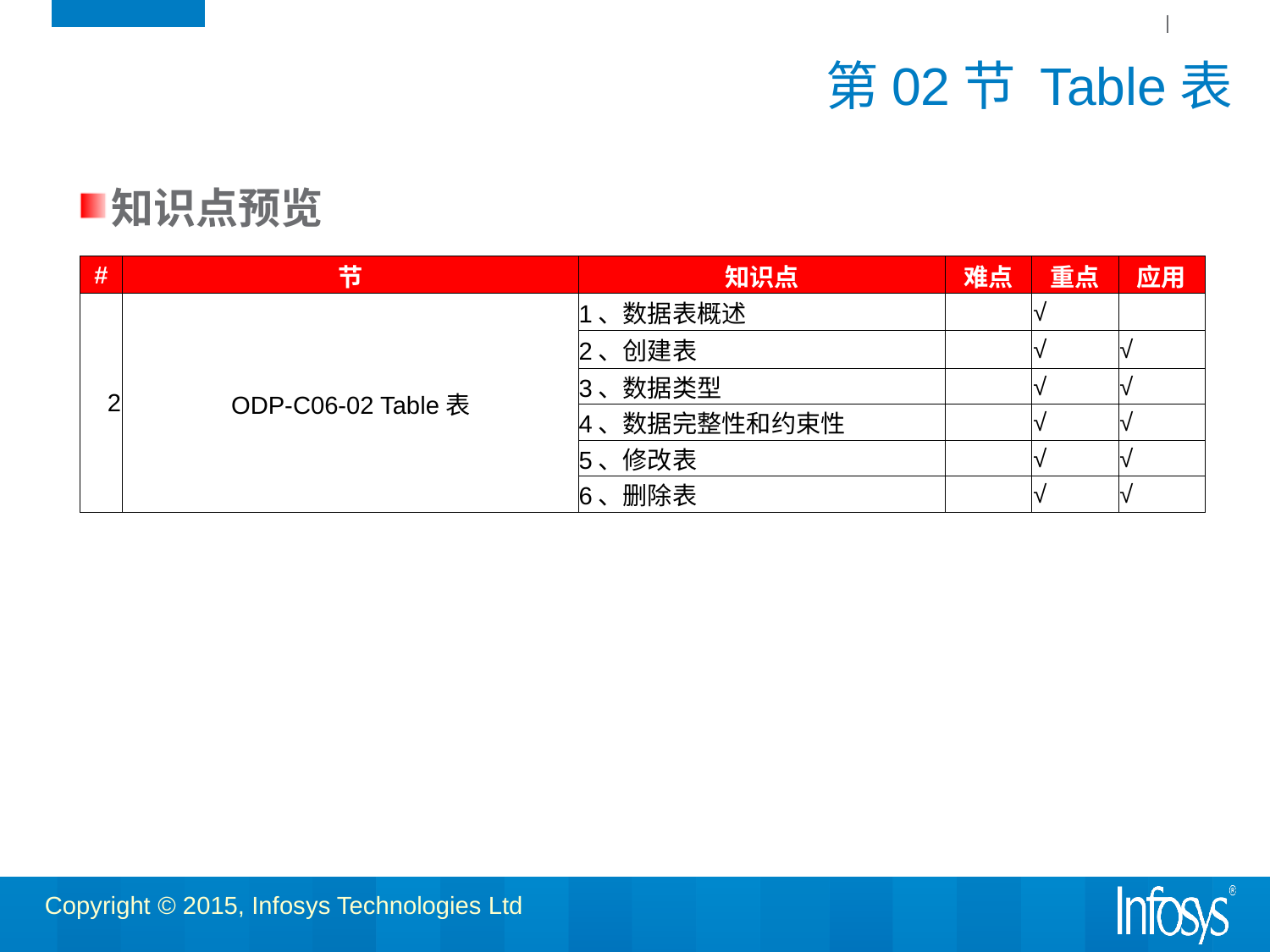

# 第02节 Table表
知识点预览
| # | 节 | 知识点 | 难点 | 重点 | 应用 |
| --- | --- | --- | --- | --- | --- |
| 2 | ODP-C06-02 Table表 | 1、数据表概述 |  | √ |  |
|  |  | 2、创建表 |  | √ | √ |
|  |  | 3、数据类型 |  | √ | √ |
|  |  | 4、数据完整性和约束性 |  | √ | √ |
|  |  | 5、修改表 |  | √ | √ |
|  |  | 6、删除表 |  | √ | √ |